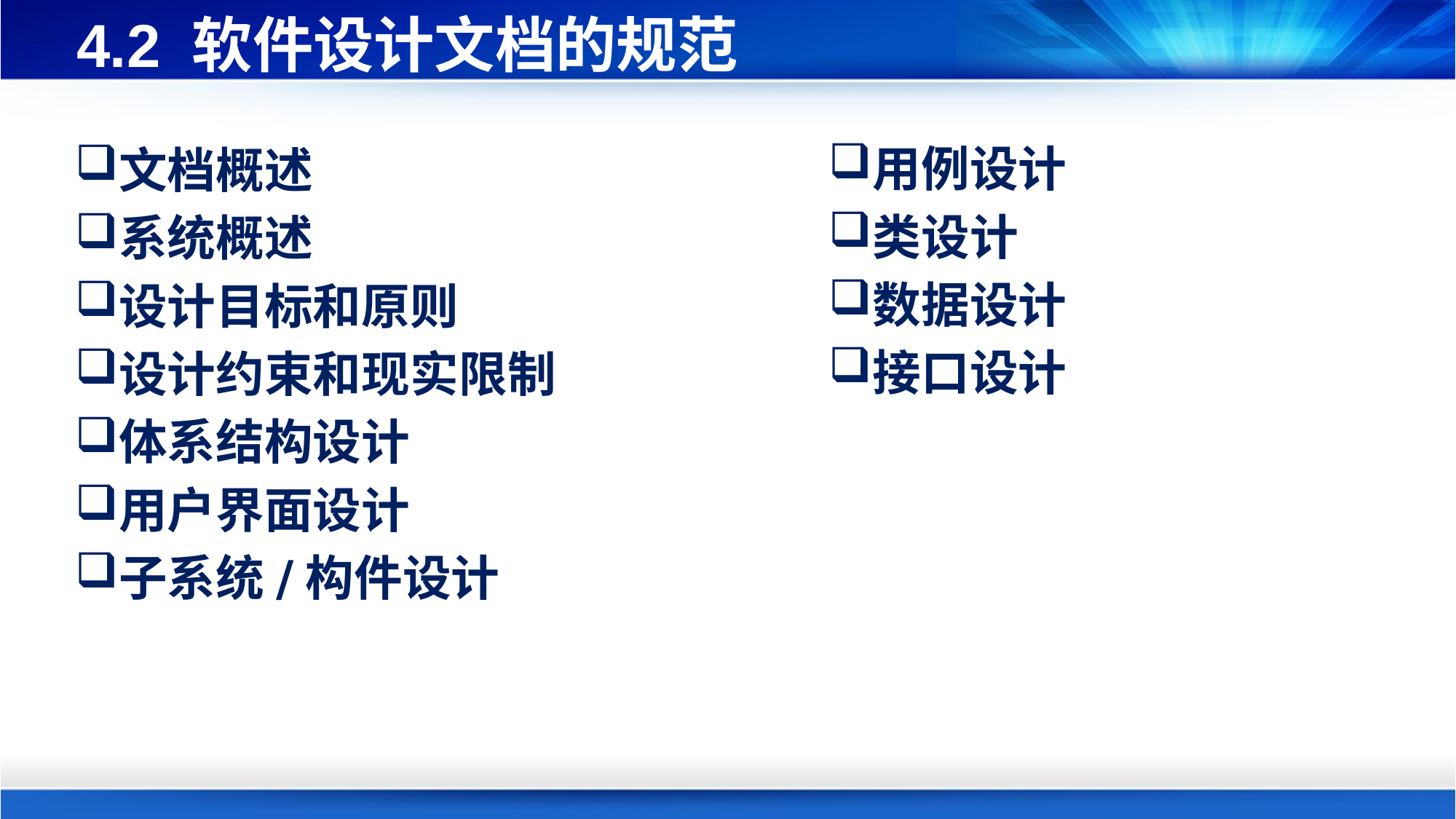

# 4.2 软件设计文档的规范
用例设计
类设计
数据设计
接口设计

文档概述
系统概述
设计目标和原则
设计约束和现实限制
体系结构设计
用户界面设计
子系统/构件设计